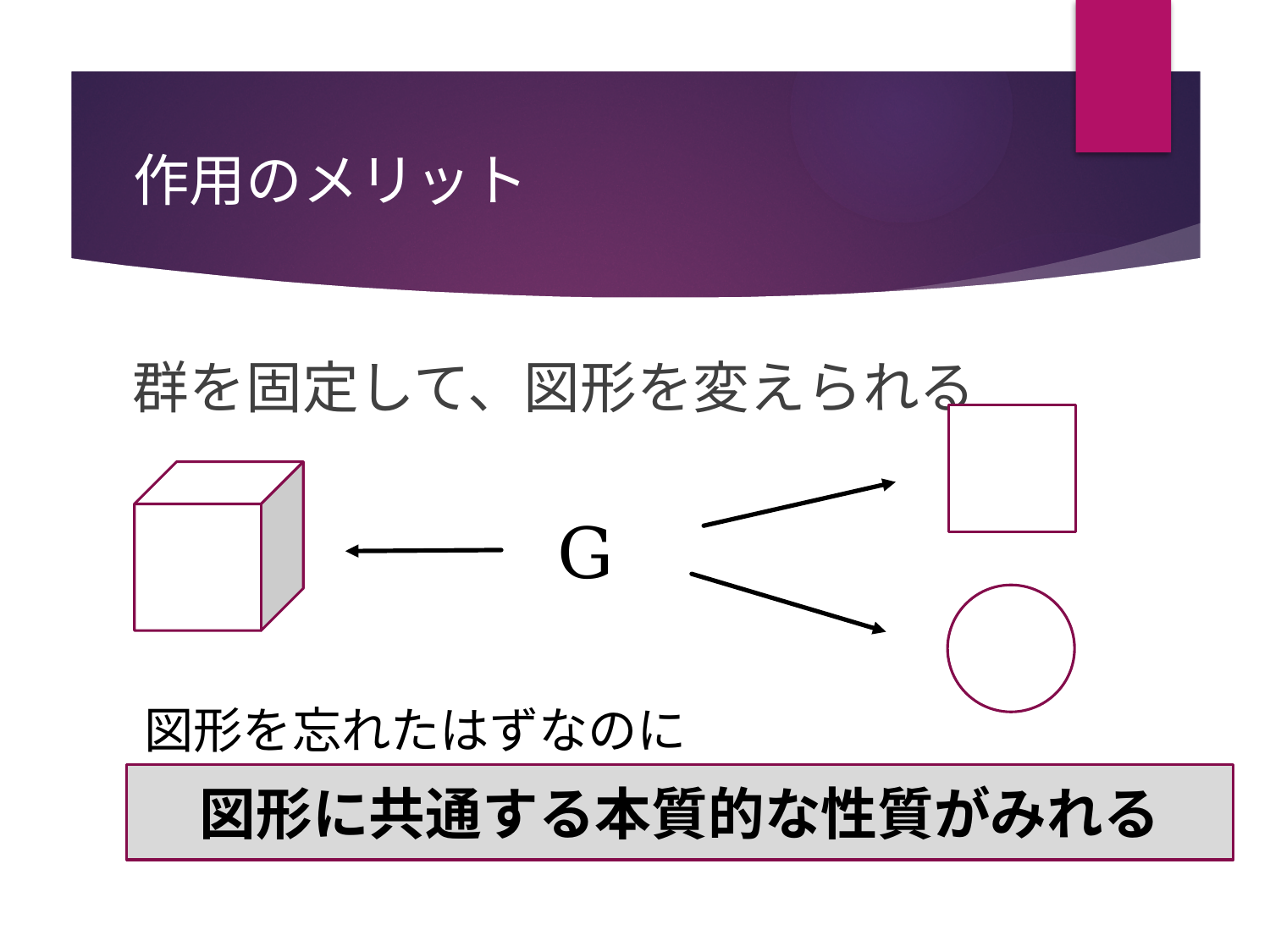

# 作用のメリット
群を固定して、図形を変えられる

G

図形を忘れたはずなのに
図形に共通する本質的な性質がみれる